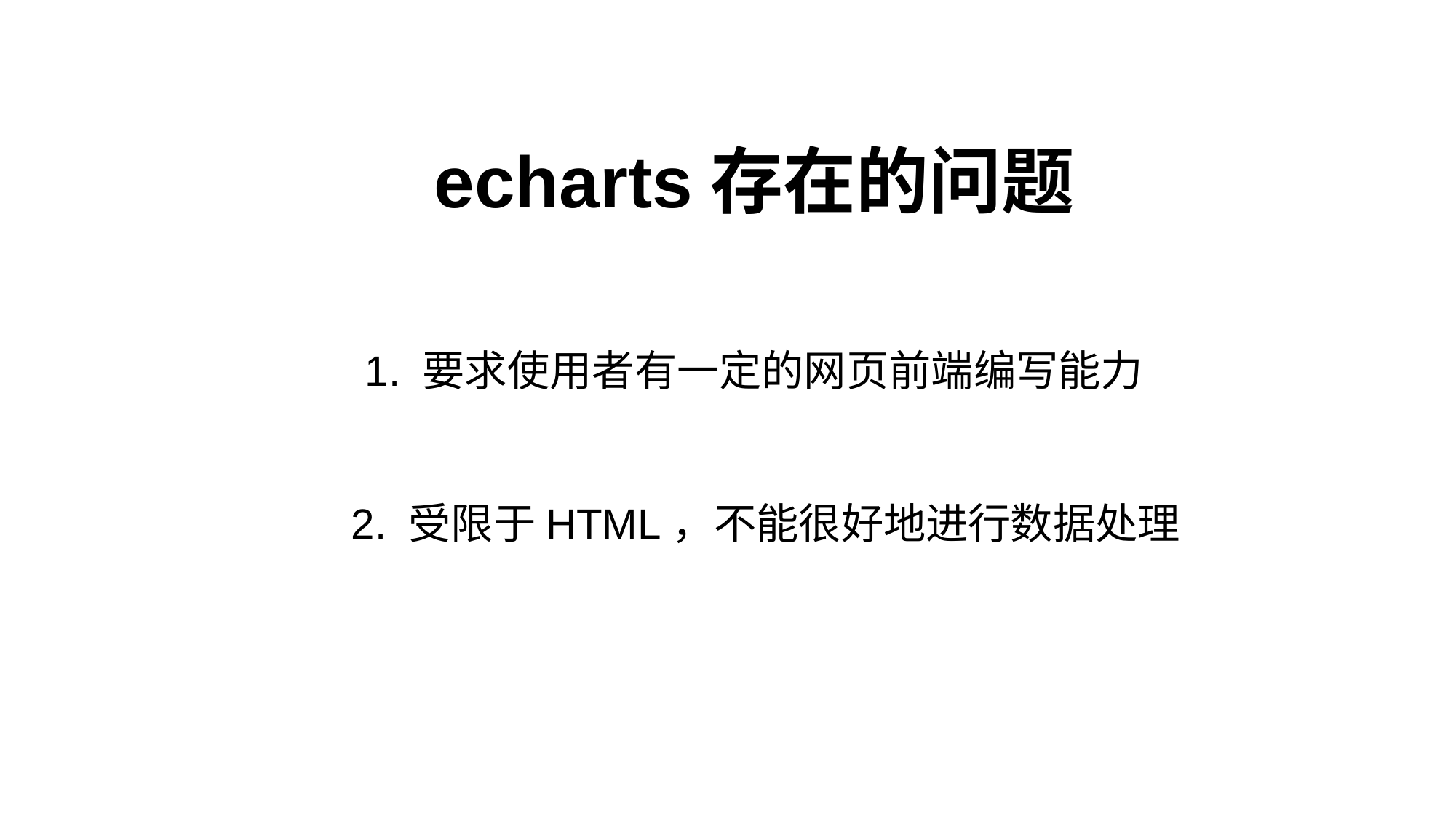

echarts存在的问题
1. 要求使用者有一定的网页前端编写能力
2. 受限于HTML，不能很好地进行数据处理